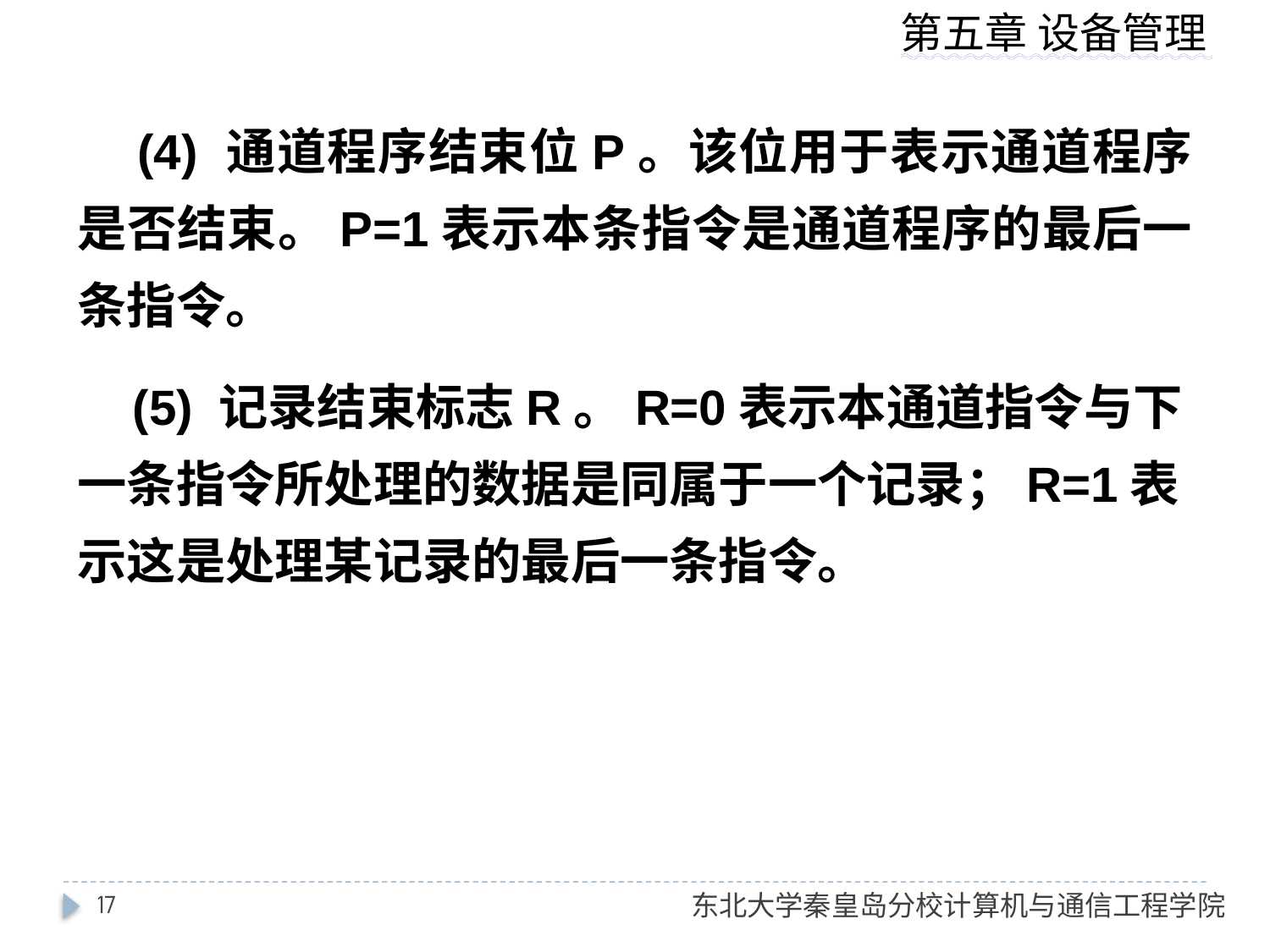

(4) 通道程序结束位P。该位用于表示通道程序是否结束。P=1表示本条指令是通道程序的最后一条指令。
    (5) 记录结束标志R。R=0表示本通道指令与下一条指令所处理的数据是同属于一个记录；R=1表示这是处理某记录的最后一条指令。

17